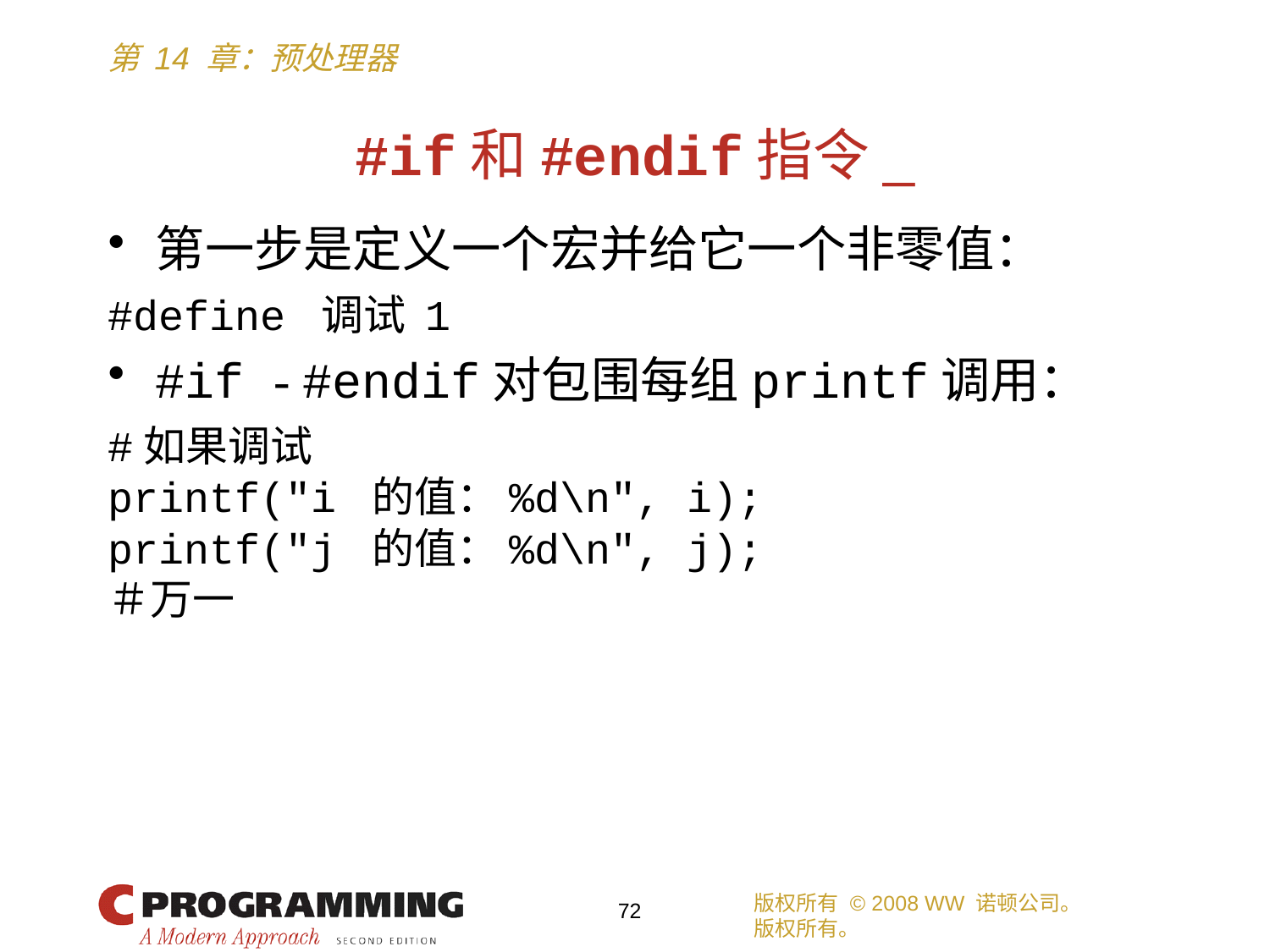

# #if和#endif指令_
第一步是定义一个宏并给它一个非零值：
#define 调试 1
#if - #endif对包围每组printf调用：
#如果调试
printf("i 的值：%d\n", i);
printf("j 的值：%d\n", j);
＃万一
版权所有 © 2008 WW 诺顿公司。
版权所有。
72